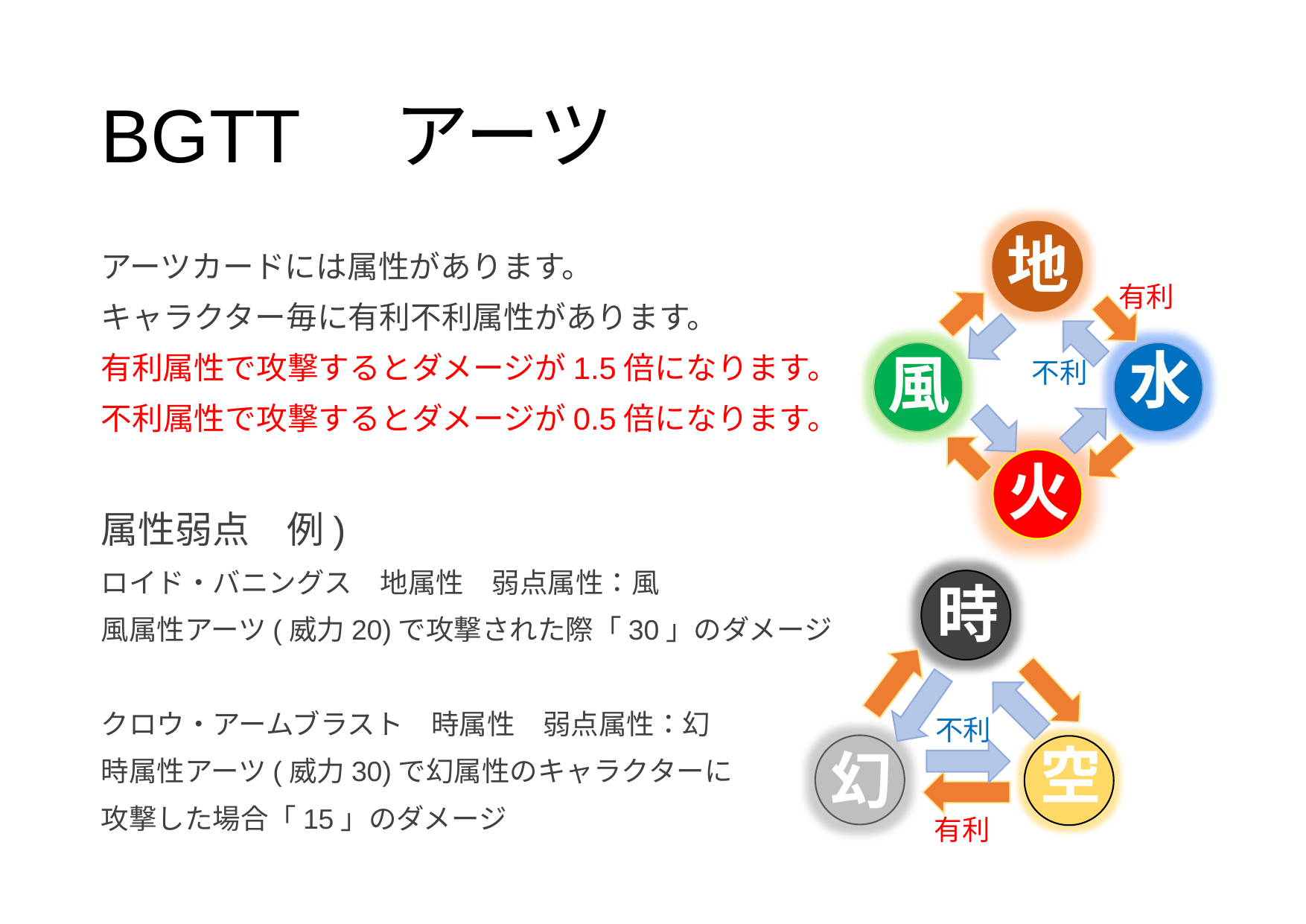

# BGTT　アーツ
地

アーツカードには属性があります。
キャラクター毎に有利不利属性があります。
有利属性で攻撃するとダメージが1.5倍になります。
不利属性で攻撃するとダメージが0.5倍になります。

属性弱点　例)
ロイド・バニングス　地属性　弱点属性：風
風属性アーツ(威力20)で攻撃された際「30」のダメージ

クロウ・アームブラスト　時属性　弱点属性：幻
時属性アーツ(威力30)で幻属性のキャラクターに
攻撃した場合「15」のダメージ
有利

水
風

不利

火

時

不利
空
幻

有利